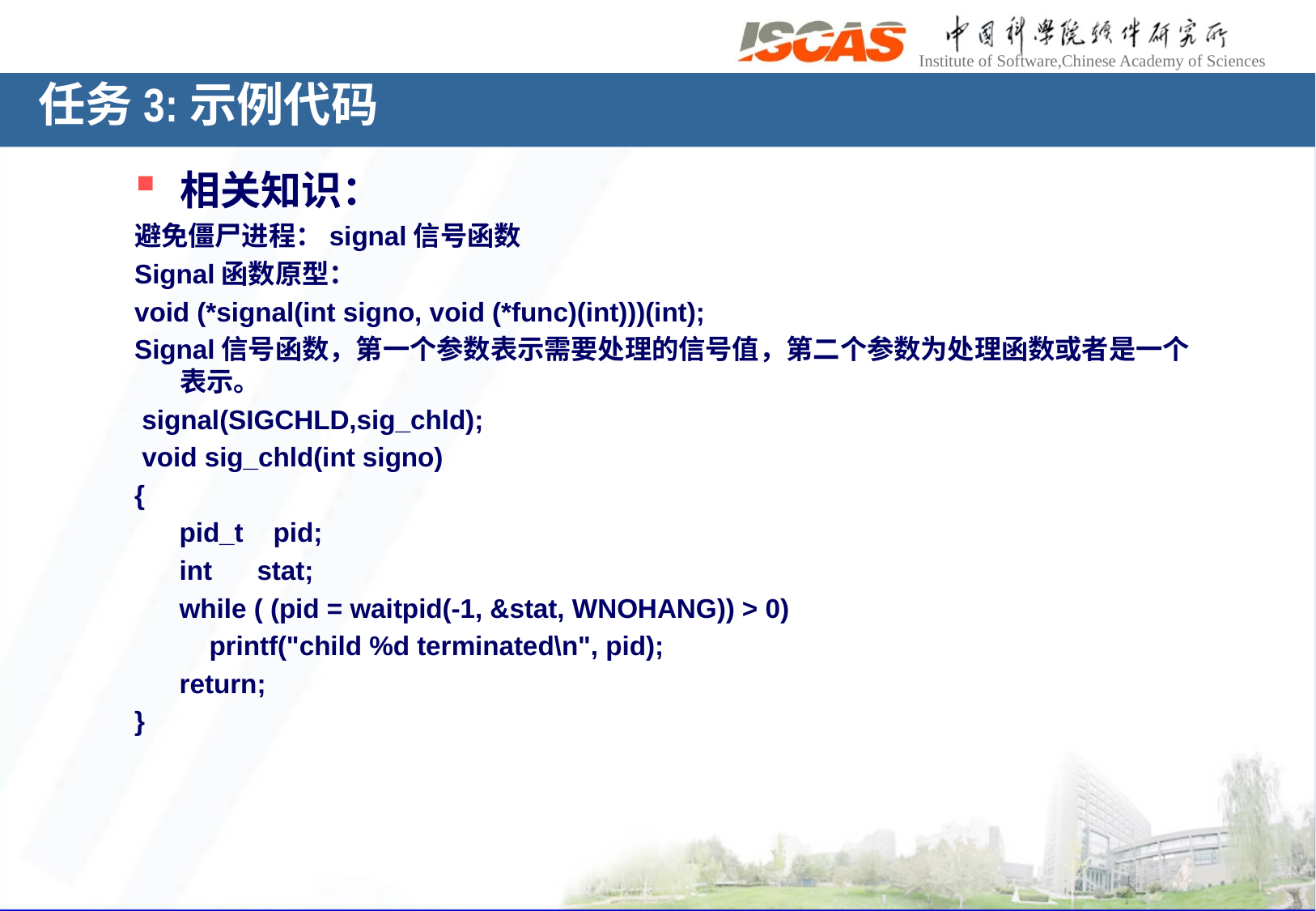

任务3:示例代码
相关知识：
避免僵尸进程：signal信号函数
Signal函数原型：
void (*signal(int signo, void (*func)(int)))(int);
Signal信号函数，第一个参数表示需要处理的信号值，第二个参数为处理函数或者是一个表示。
 signal(SIGCHLD,sig_chld);
 void sig_chld(int signo)
{
      pid_t    pid;
      int      stat;
      while ( (pid = waitpid(-1, &stat, WNOHANG)) > 0)
          printf("child %d terminated\n", pid);
      return;
}